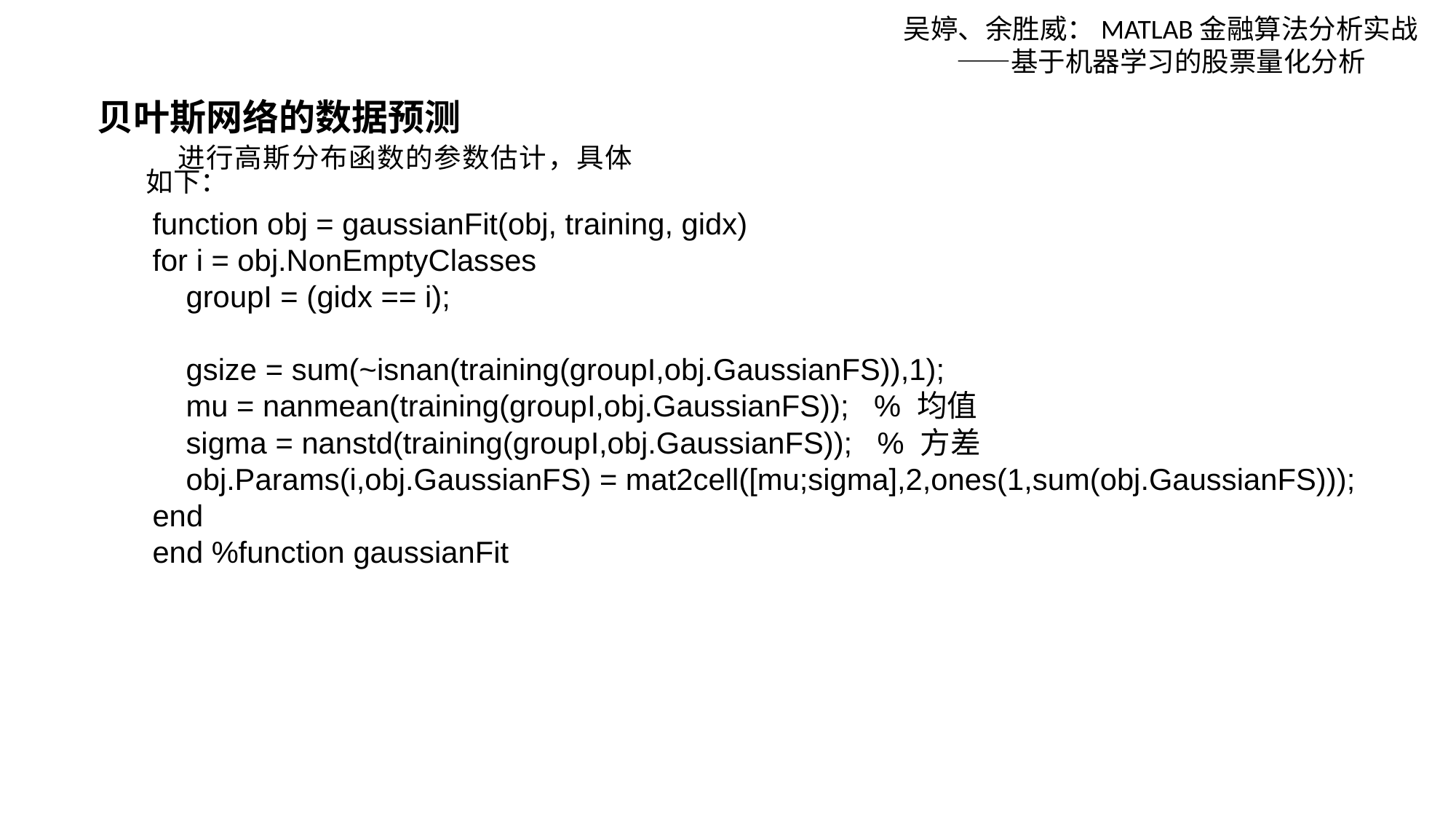

吴婷、余胜威：MATLAB金融算法分析实战——基于机器学习的股票量化分析
贝叶斯网络的数据预测
进行高斯分布函数的参数估计，具体如下：
function obj = gaussianFit(obj, training, gidx)
for i = obj.NonEmptyClasses
    groupI = (gidx == i);

    gsize = sum(~isnan(training(groupI,obj.GaussianFS)),1);
    mu = nanmean(training(groupI,obj.GaussianFS));   % 均值
    sigma = nanstd(training(groupI,obj.GaussianFS));   % 方差
    obj.Params(i,obj.GaussianFS) = mat2cell([mu;sigma],2,ones(1,sum(obj.GaussianFS)));
end
end %function gaussianFit